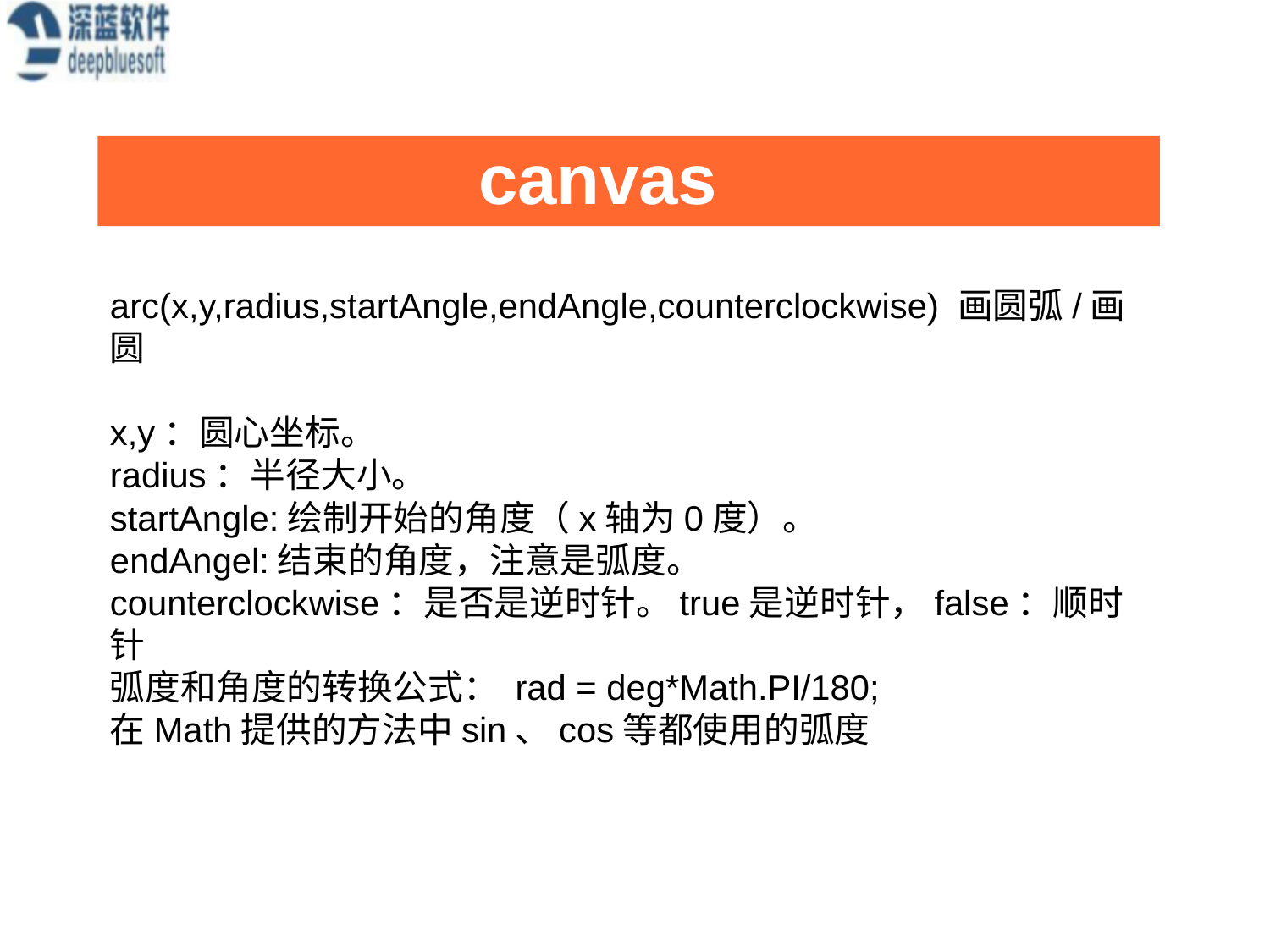

canvas

arc(x,y,radius,startAngle,endAngle,counterclockwise) 画圆弧/画圆

x,y：圆心坐标。
radius：半径大小。
startAngle:绘制开始的角度（x轴为0度）。
endAngel:结束的角度，注意是弧度。
counterclockwise：是否是逆时针。true是逆时针，false：顺时针
弧度和角度的转换公式： rad = deg*Math.PI/180;
在Math提供的方法中sin、cos等都使用的弧度